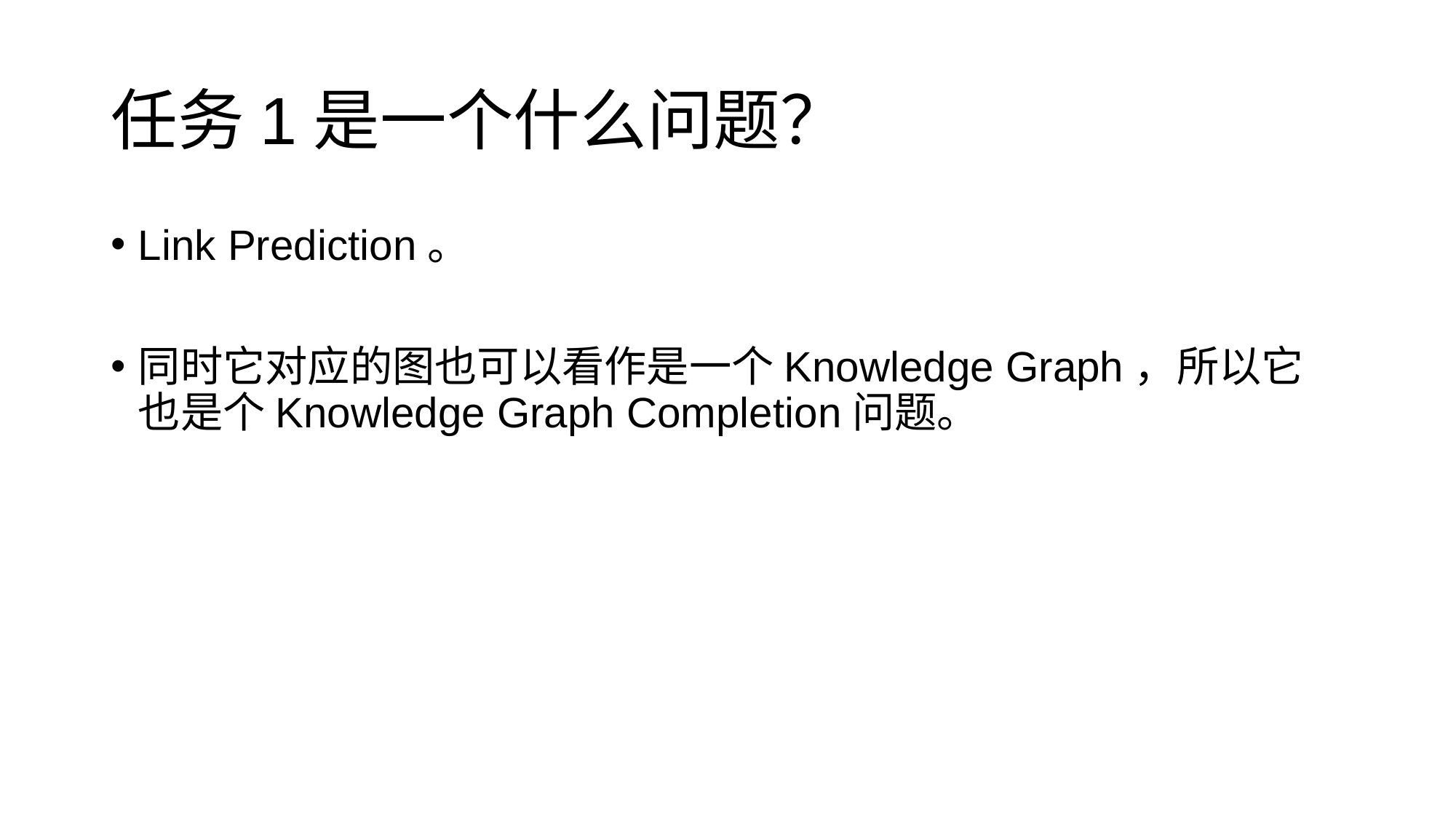

# 任务1是一个什么问题？
Link Prediction。

同时它对应的图也可以看作是一个Knowledge Graph，所以它也是个Knowledge Graph Completion问题。